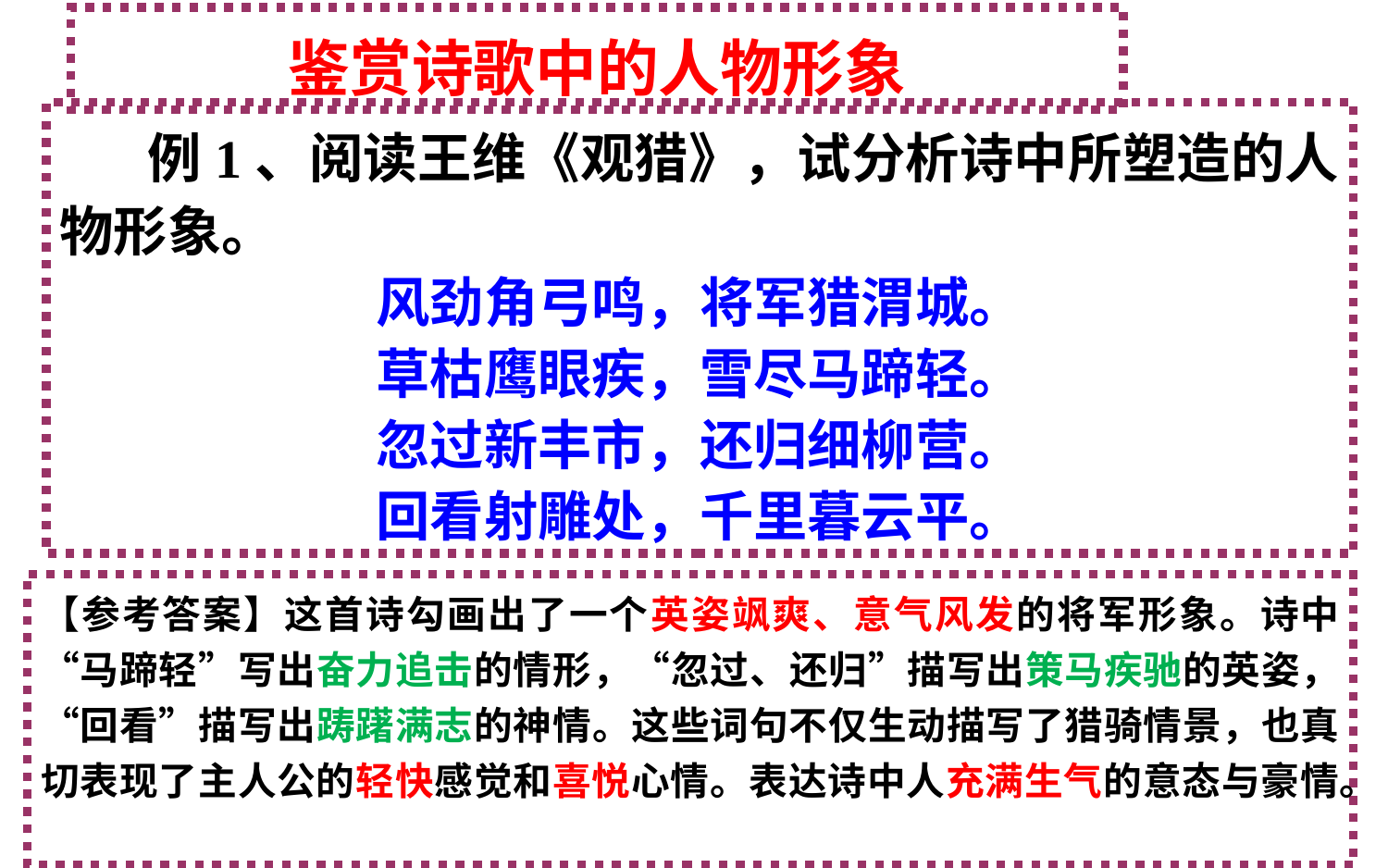

鉴赏诗歌中的人物形象
     例1、阅读王维《观猎》，试分析诗中所塑造的人物形象。
风劲角弓鸣，将军猎渭城。
草枯鹰眼疾，雪尽马蹄轻。
忽过新丰市，还归细柳营。
回看射雕处，千里暮云平。
【参考答案】这首诗勾画出了一个英姿飒爽、意气风发的将军形象。诗中“马蹄轻”写出奋力追击的情形，“忽过、还归”描写出策马疾驰的英姿，“回看”描写出踌躇满志的神情。这些词句不仅生动描写了猎骑情景，也真切表现了主人公的轻快感觉和喜悦心情。表达诗中人充满生气的意态与豪情。